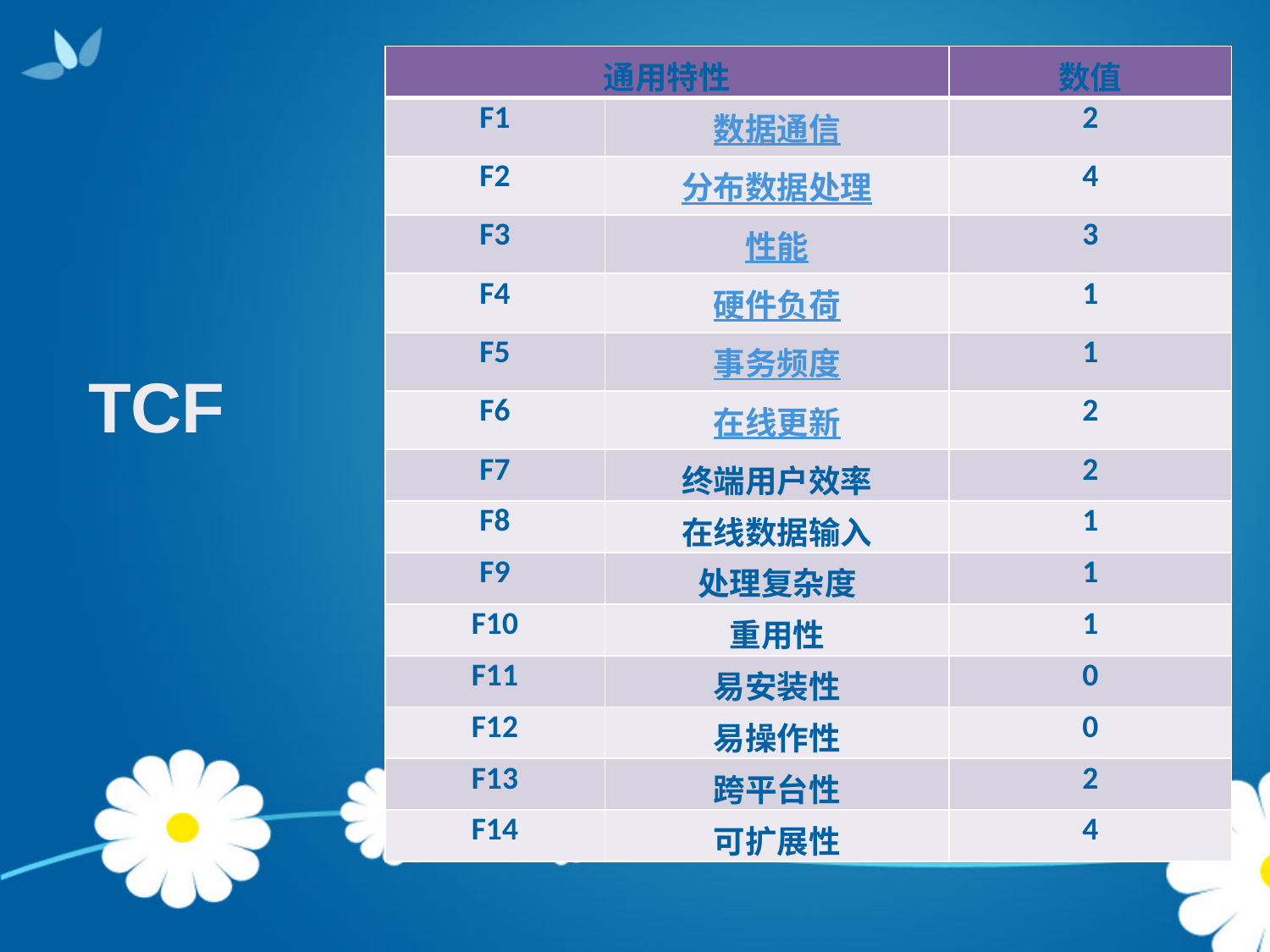

| 通用特性 |  | 数值 |
| --- | --- | --- |
| F1 | 数据通信 | 2 |
| F2 | 分布数据处理 | 4 |
| F3 | 性能 | 3 |
| F4 | 硬件负荷 | 1 |
| F5 | 事务频度 | 1 |
| F6 | 在线更新 | 2 |
| F7 | 终端用户效率 | 2 |
| F8 | 在线数据输入 | 1 |
| F9 | 处理复杂度 | 1 |
| F10 | 重用性 | 1 |
| F11 | 易安装性 | 0 |
| F12 | 易操作性 | 0 |
| F13 | 跨平台性 | 2 |
| F14 | 可扩展性 | 4 |
TCF